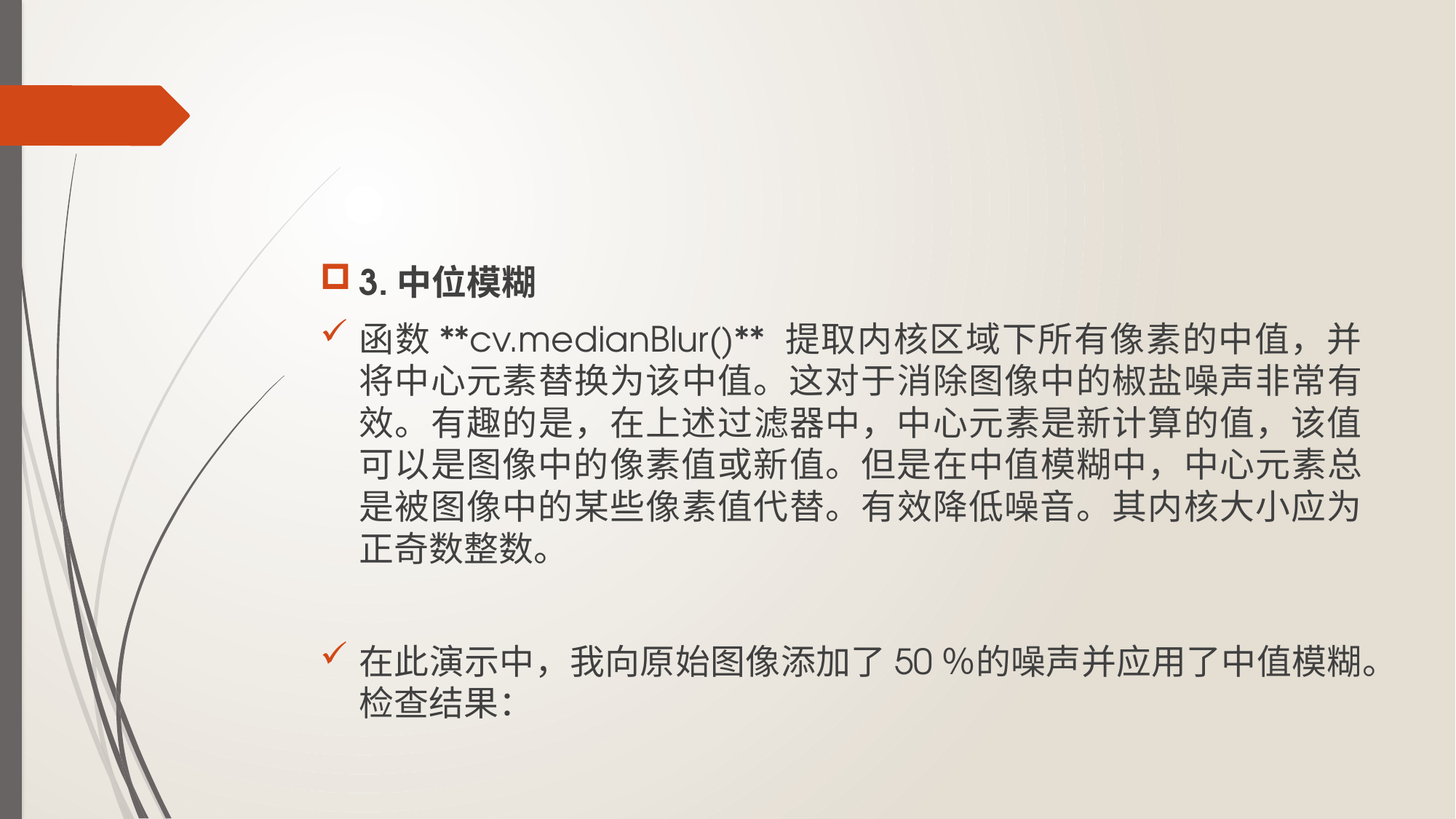

#
3.中位模糊
函数**cv.medianBlur()** 提取内核区域下所有像素的中值，并将中心元素替换为该中值。这对于消除图像中的椒盐噪声非常有效。有趣的是，在上述过滤器中，中心元素是新计算的值，该值可以是图像中的像素值或新值。但是在中值模糊中，中心元素总是被图像中的某些像素值代替。有效降低噪音。其内核大小应为正奇数整数。

在此演示中，我向原始图像添加了50％的噪声并应用了中值模糊。检查结果：